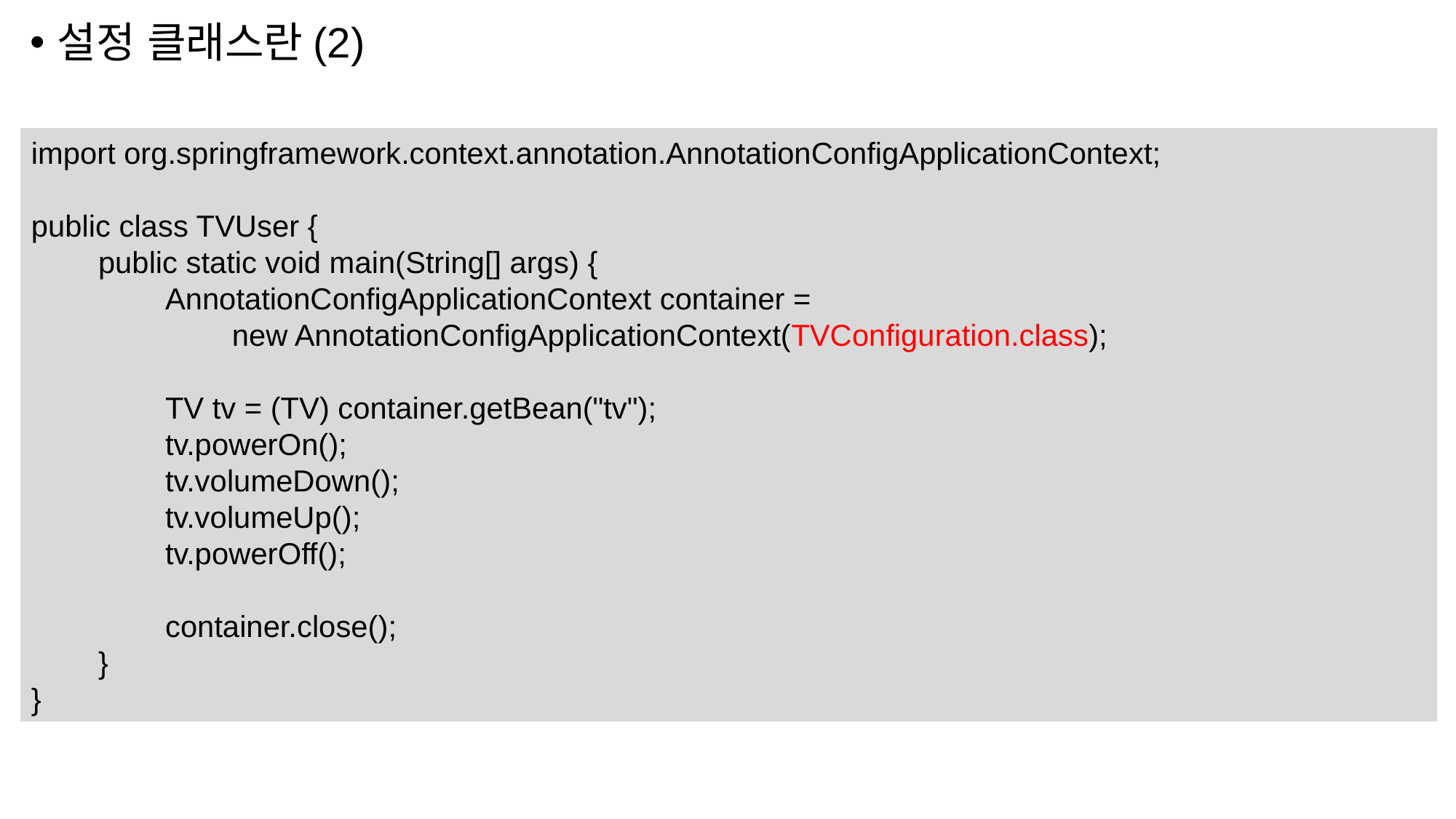

설정 클래스란(2)

import org.springframework.context.annotation.AnnotationConfigApplicationContext;

public class TVUser {
        public static void main(String[] args) {
                AnnotationConfigApplicationContext container =
                        new AnnotationConfigApplicationContext(TVConfiguration.class);

                TV tv = (TV) container.getBean("tv");
                tv.powerOn();
                tv.volumeDown();
                tv.volumeUp();
                tv.powerOff();

                container.close();
        }
}